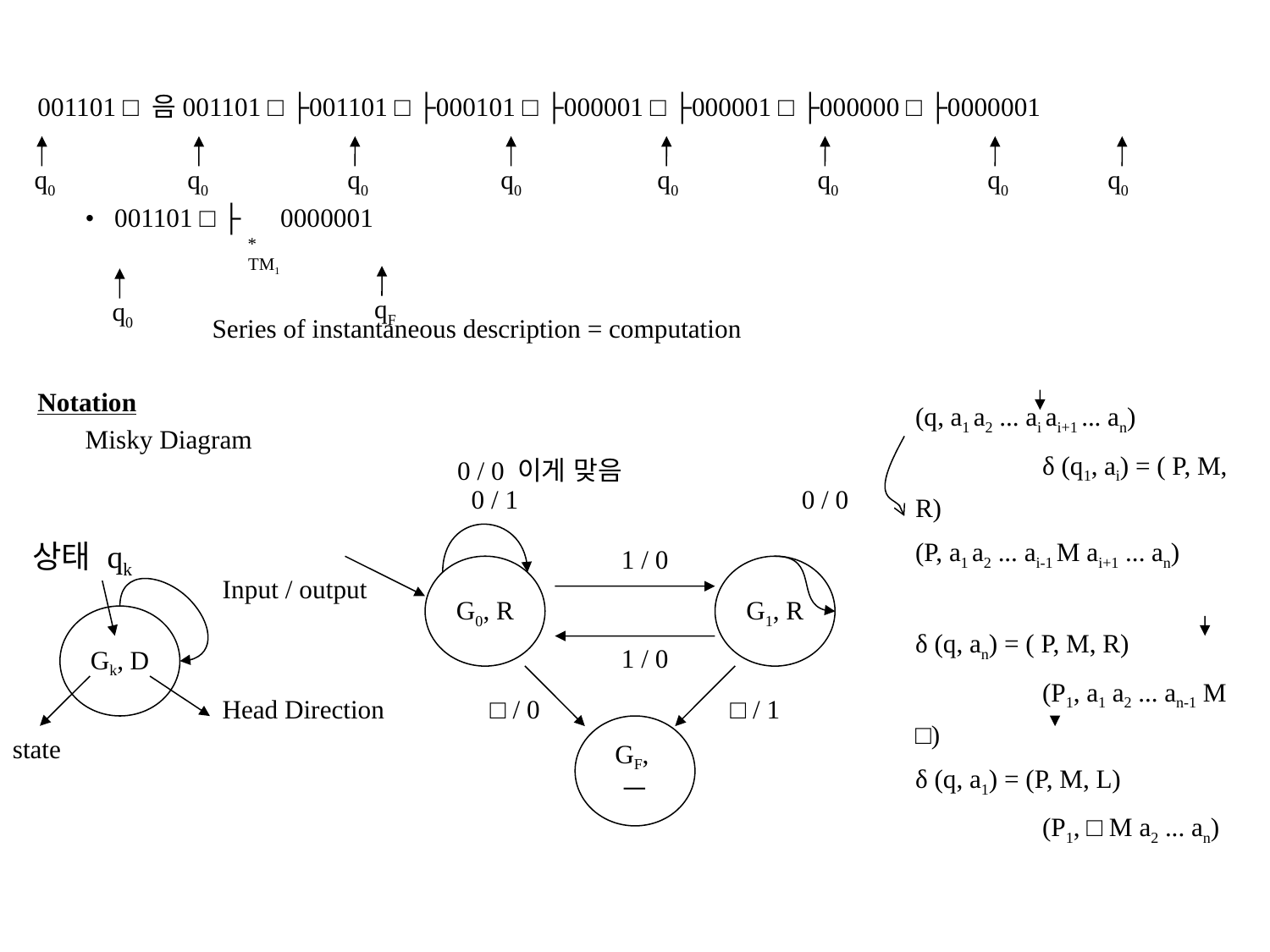

001101 □ 음001101 □ ├001101 □ ├000101 □ ├000001 □ ├000001 □ ├000000 □ ├0000001

	•   001101 □ ├      0000001

		Series of instantaneous description = computation

Notation
	Misky Diagram

q0
q0
q0
q0
q0
q0
q0
q0
*
TM1

qF
q0

	(q, a1 a2 ... ai ai+1 ... an)
		δ (q1, ai) = ( P, M, R)
	(P, a1 a2 ... ai-1 M ai+1 ... an)

	δ (q, an) = ( P, M, R)
		(P1, a1 a2 ... an-1 M □)
	δ (q, a1) = (P, M, L)
		(P1, □ M a2 ... an)

0 / 0 이게 맞음
0 / 1
0 / 0
상태 qk
1 / 0

G0, R
G1, R
Input / output

Gk, D

1 / 0

Head Direction
□ / 0
□ / 1
GF,ㅡ

state